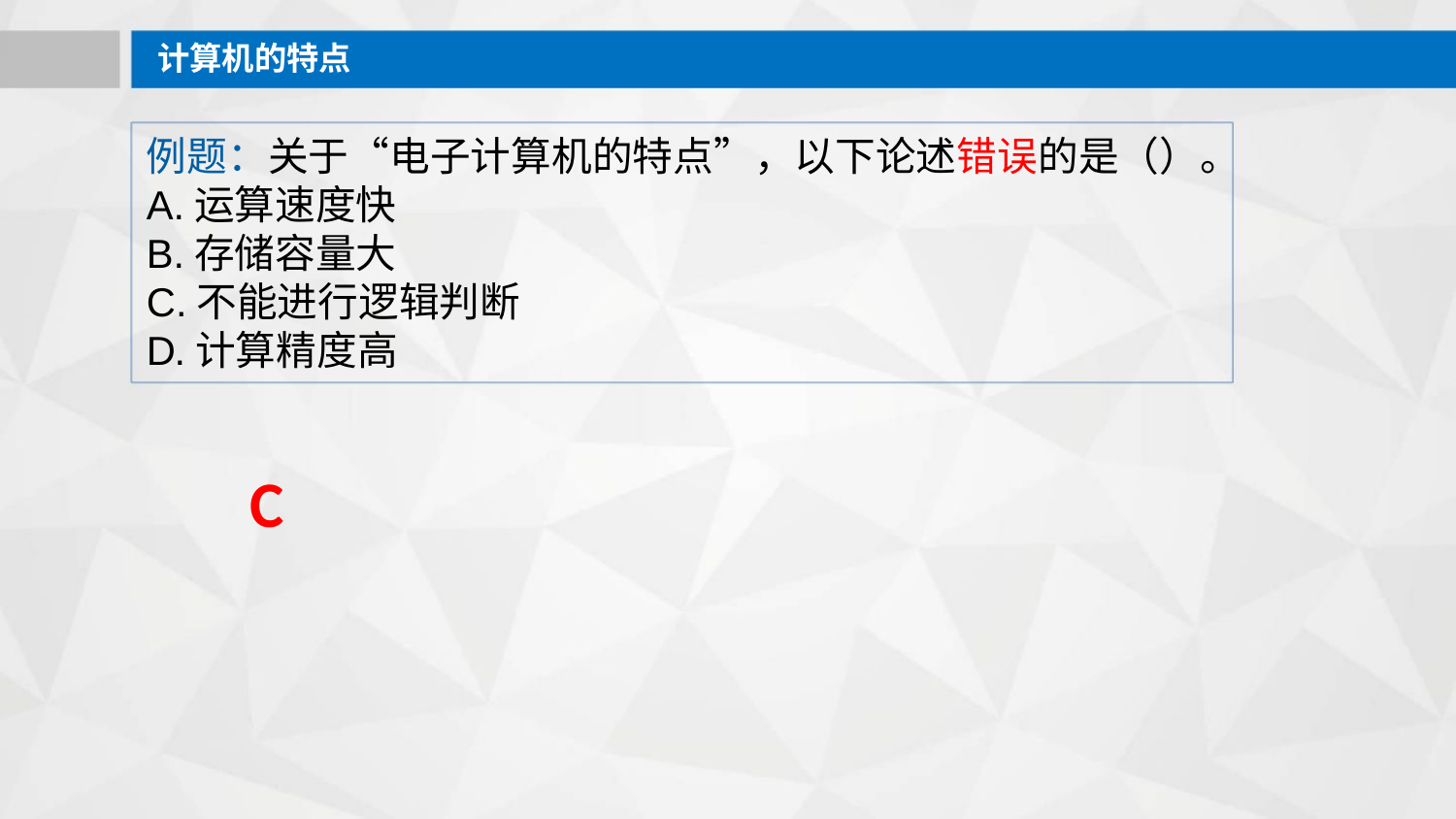

计算机的特点
例题：关于“电子计算机的特点”，以下论述错误的是（）。
A.运算速度快
B.存储容量大
C.不能进行逻辑判断
D.计算精度高
C